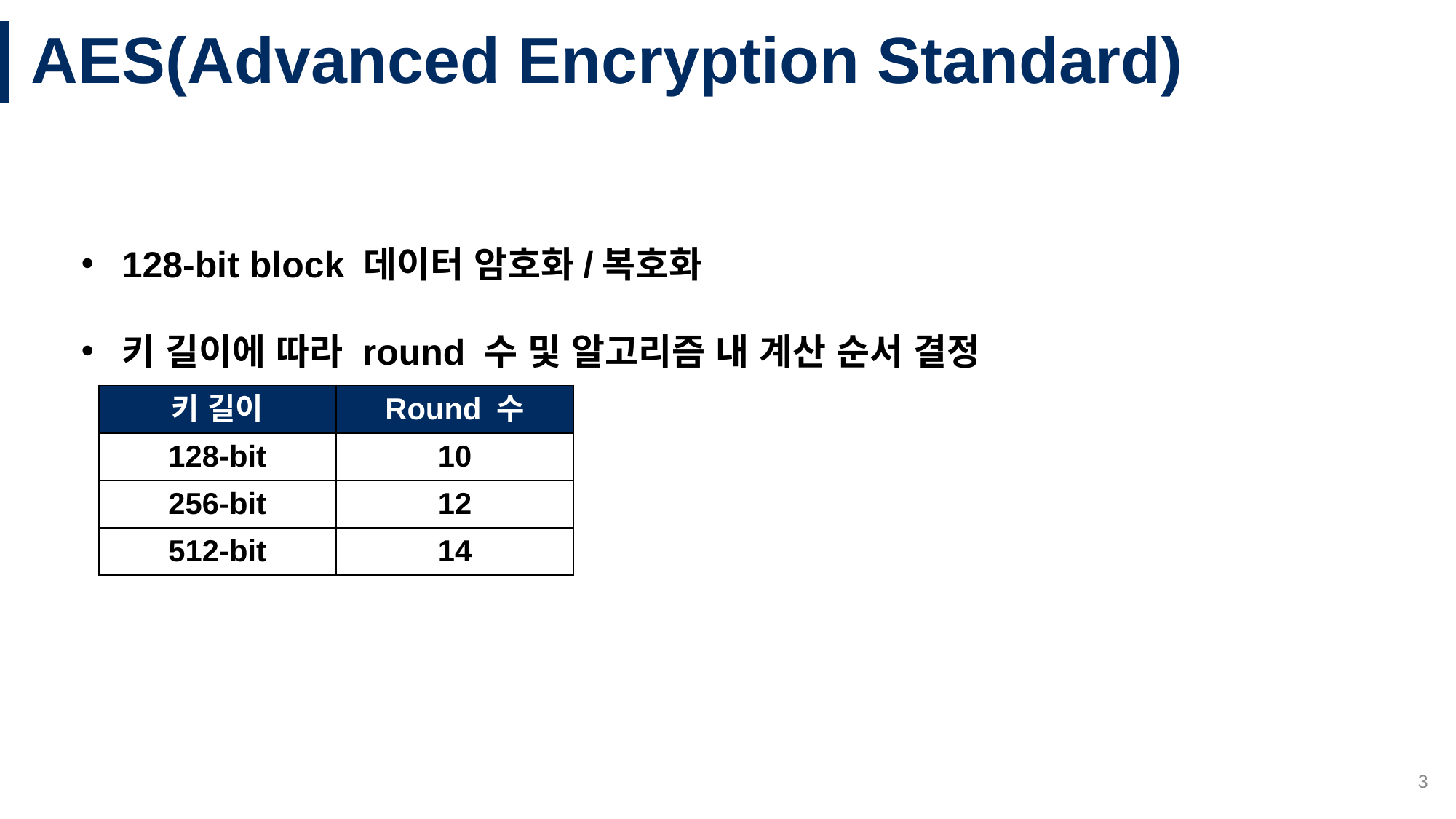

# AES(Advanced Encryption Standard)
128-bit block 데이터 암호화/복호화
키 길이에 따라 round 수 및 알고리즘 내 계산 순서 결정
| 키 길이 | Round 수 |
| --- | --- |
| 128-bit | 10 |
| 256-bit | 12 |
| 512-bit | 14 |
3